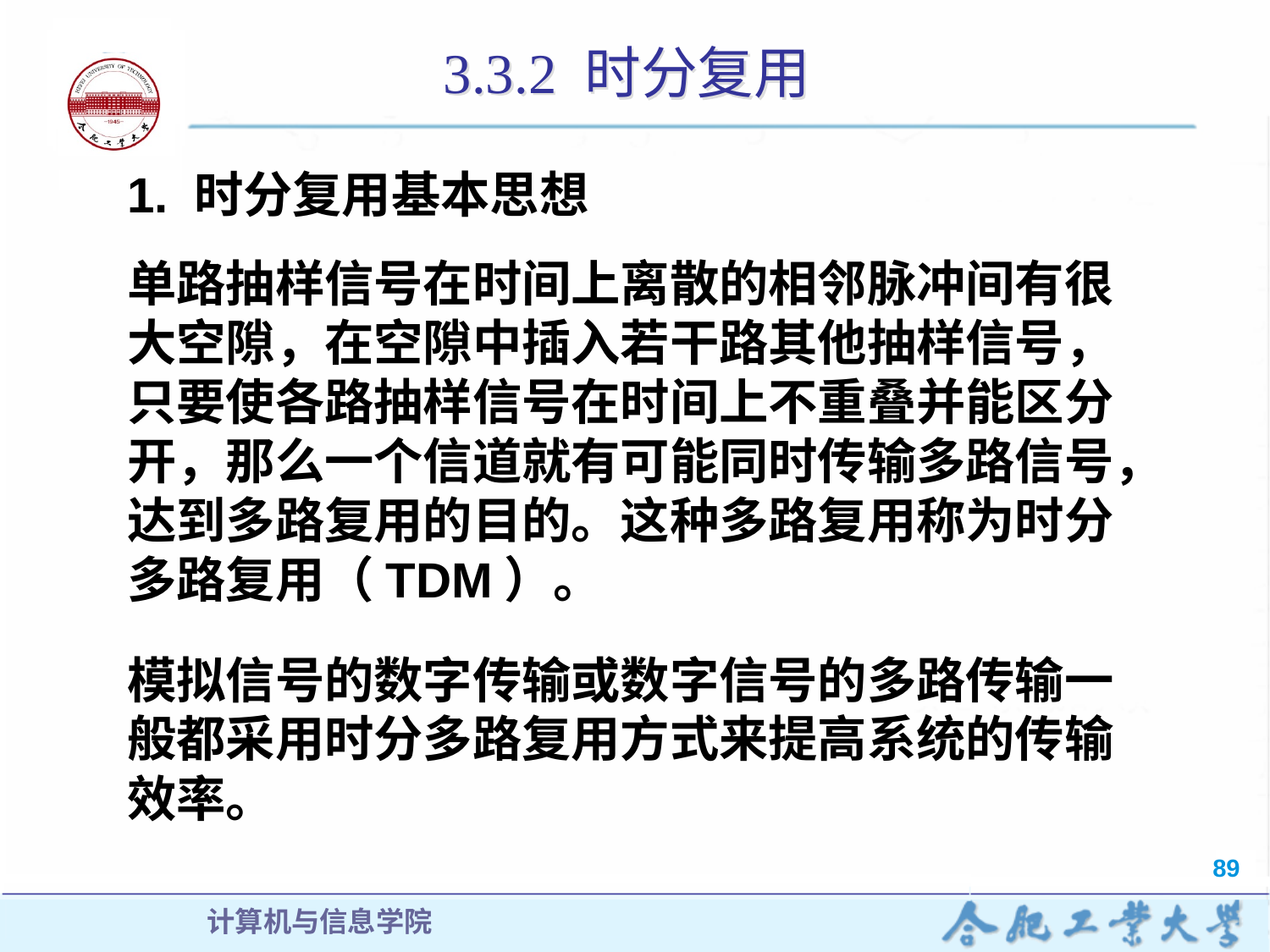

# 3.3.2 时分复用
1. 时分复用基本思想
单路抽样信号在时间上离散的相邻脉冲间有很大空隙，在空隙中插入若干路其他抽样信号，只要使各路抽样信号在时间上不重叠并能区分开，那么一个信道就有可能同时传输多路信号，达到多路复用的目的。这种多路复用称为时分多路复用（TDM）。
模拟信号的数字传输或数字信号的多路传输一般都采用时分多路复用方式来提高系统的传输效率。